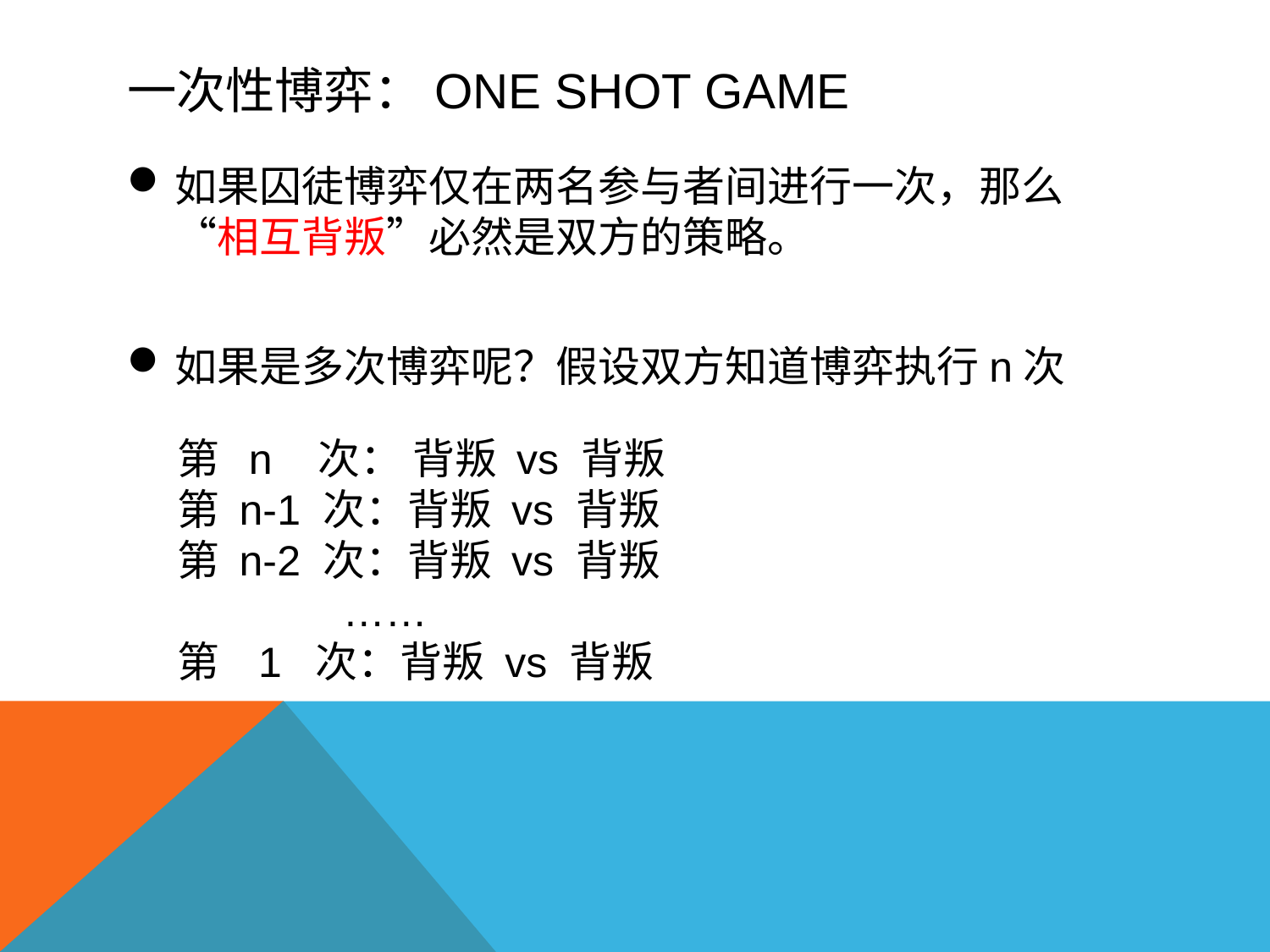

# 一次性博弈：One Shot Game
如果囚徒博弈仅在两名参与者间进行一次，那么“相互背叛”必然是双方的策略。

如果是多次博弈呢？假设双方知道博弈执行n次

第  n   次： 背叛 vs 背叛
第 n-1 次：背叛 vs 背叛
第 n-2 次：背叛 vs 背叛
              ……
第   1  次：背叛 vs 背叛